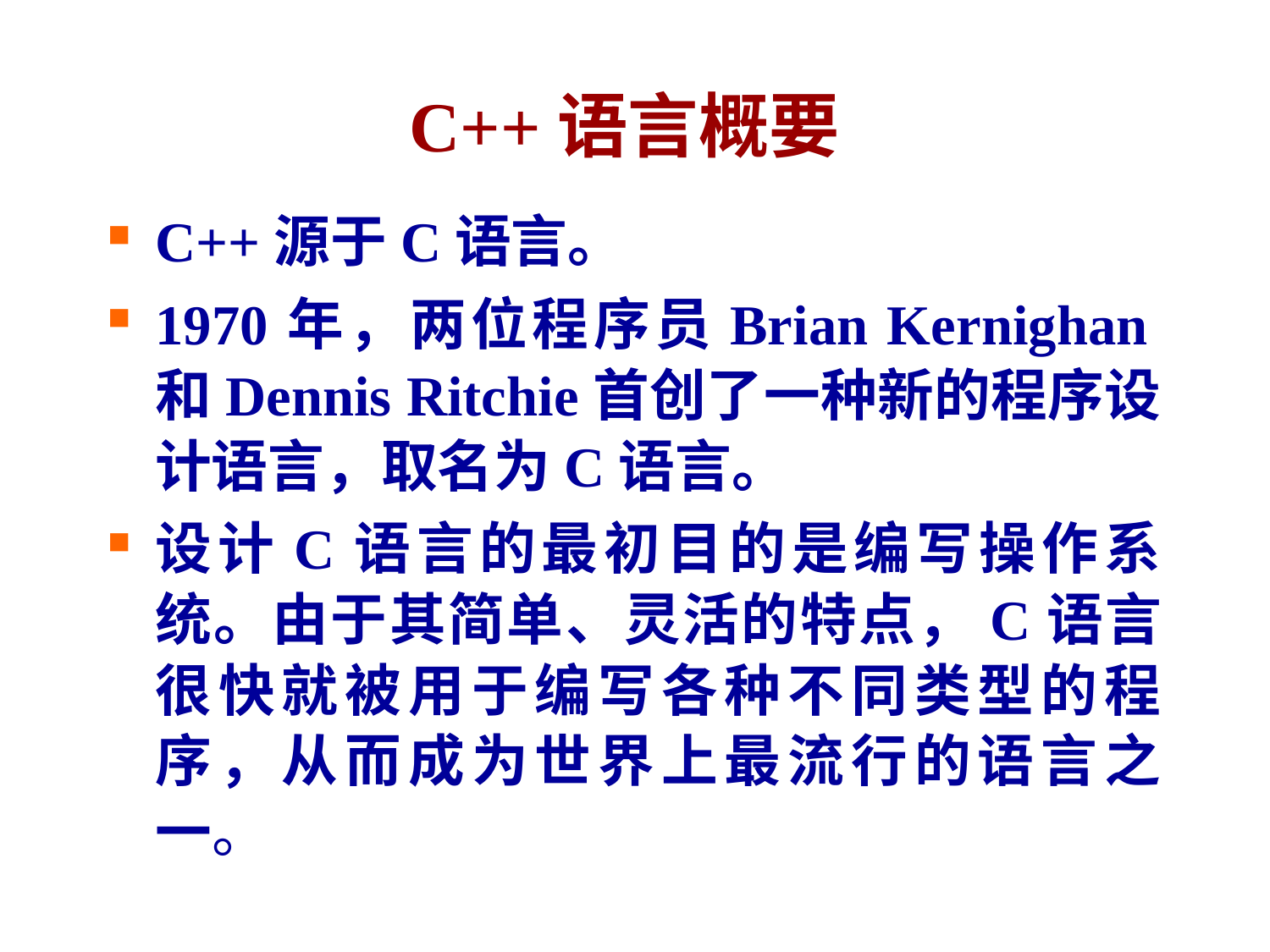

# C++语言概要
C++源于C语言。
1970年，两位程序员Brian Kernighan和Dennis Ritchie首创了一种新的程序设计语言，取名为C语言。
设计C语言的最初目的是编写操作系统。由于其简单、灵活的特点，C语言很快就被用于编写各种不同类型的程序，从而成为世界上最流行的语言之一。
3